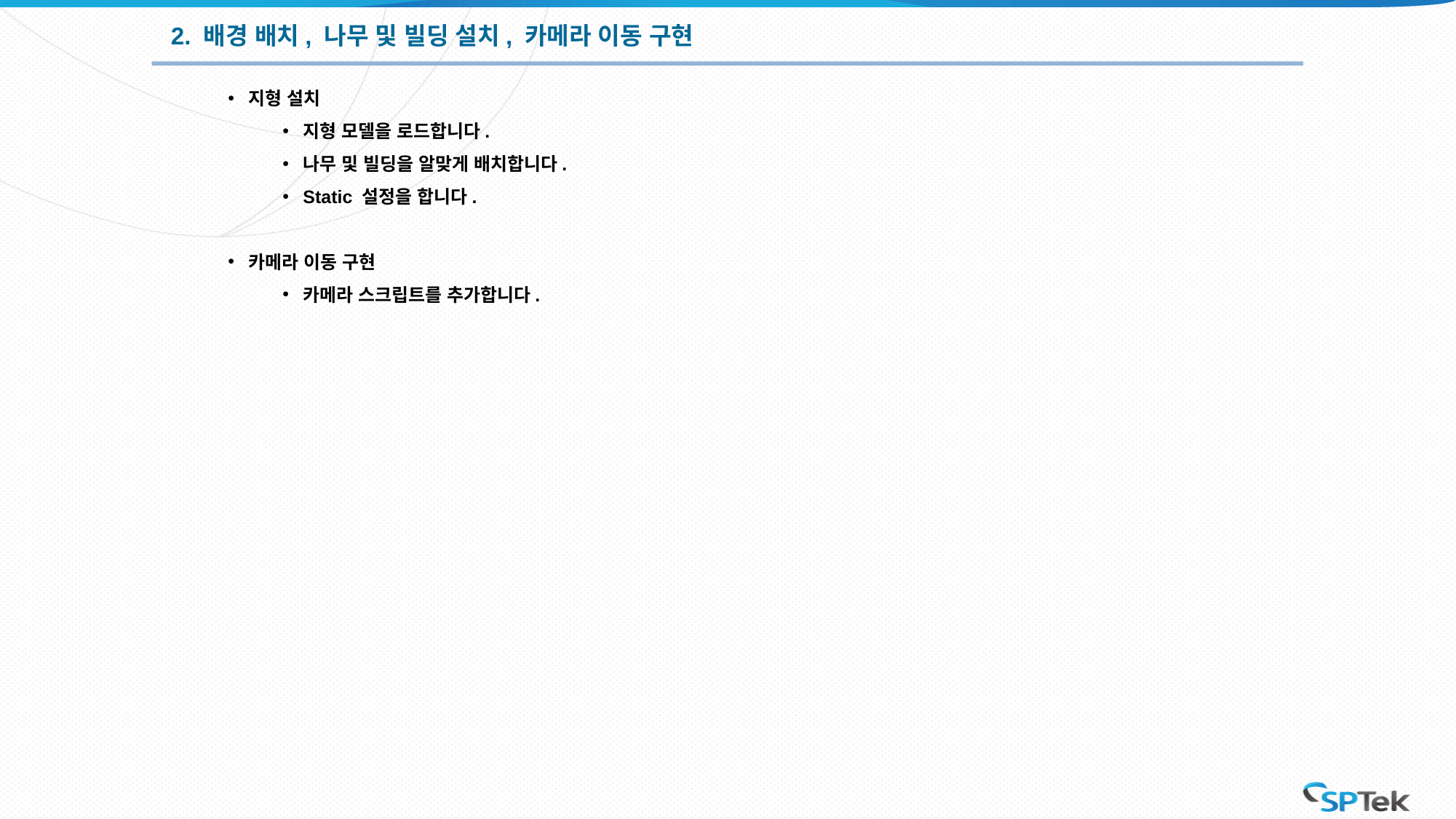

2. 배경 배치, 나무 및 빌딩 설치, 카메라 이동 구현

지형 설치
지형 모델을 로드합니다.
나무 및 빌딩을 알맞게 배치합니다.
Static 설정을 합니다.

카메라 이동 구현
카메라 스크립트를 추가합니다.